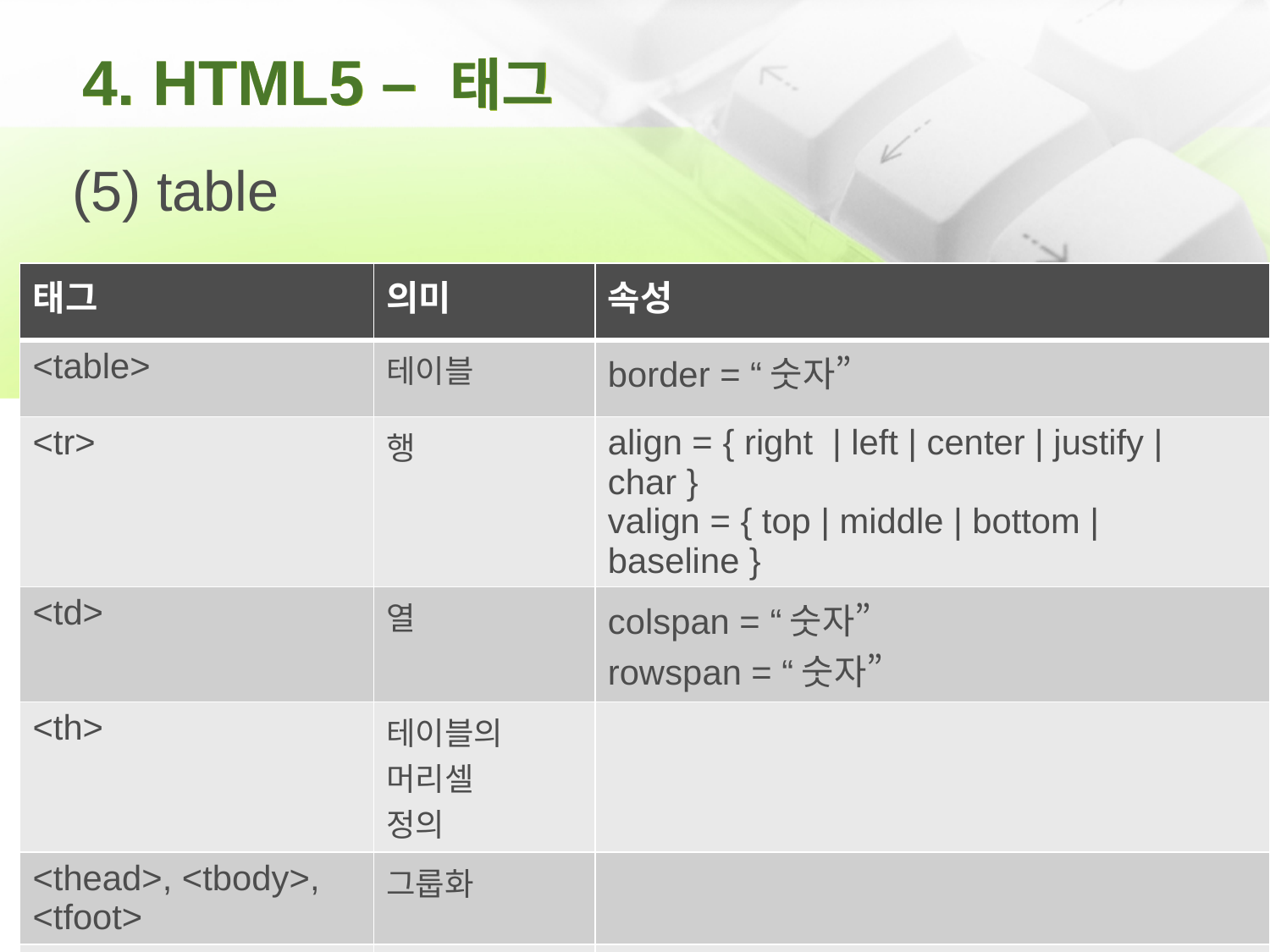

# 4. HTML5 – 태그
(5) table

| 태그 | 의미 | 속성 |
| --- | --- | --- |
| <table> | 테이블 | border = “숫자” |
| <tr> | 행 | align = { right | left | center | justify | char } valign = { top | middle | bottom | baseline } |
| <td> | 열 | colspan = “숫자” rowspan = “숫자” |
| <th> | 테이블의 머리셀 정의 |  |
| <thead>, <tbody>, <tfoot> | 그룹화 |  |
| <caption> | 테이블 제목 |  |